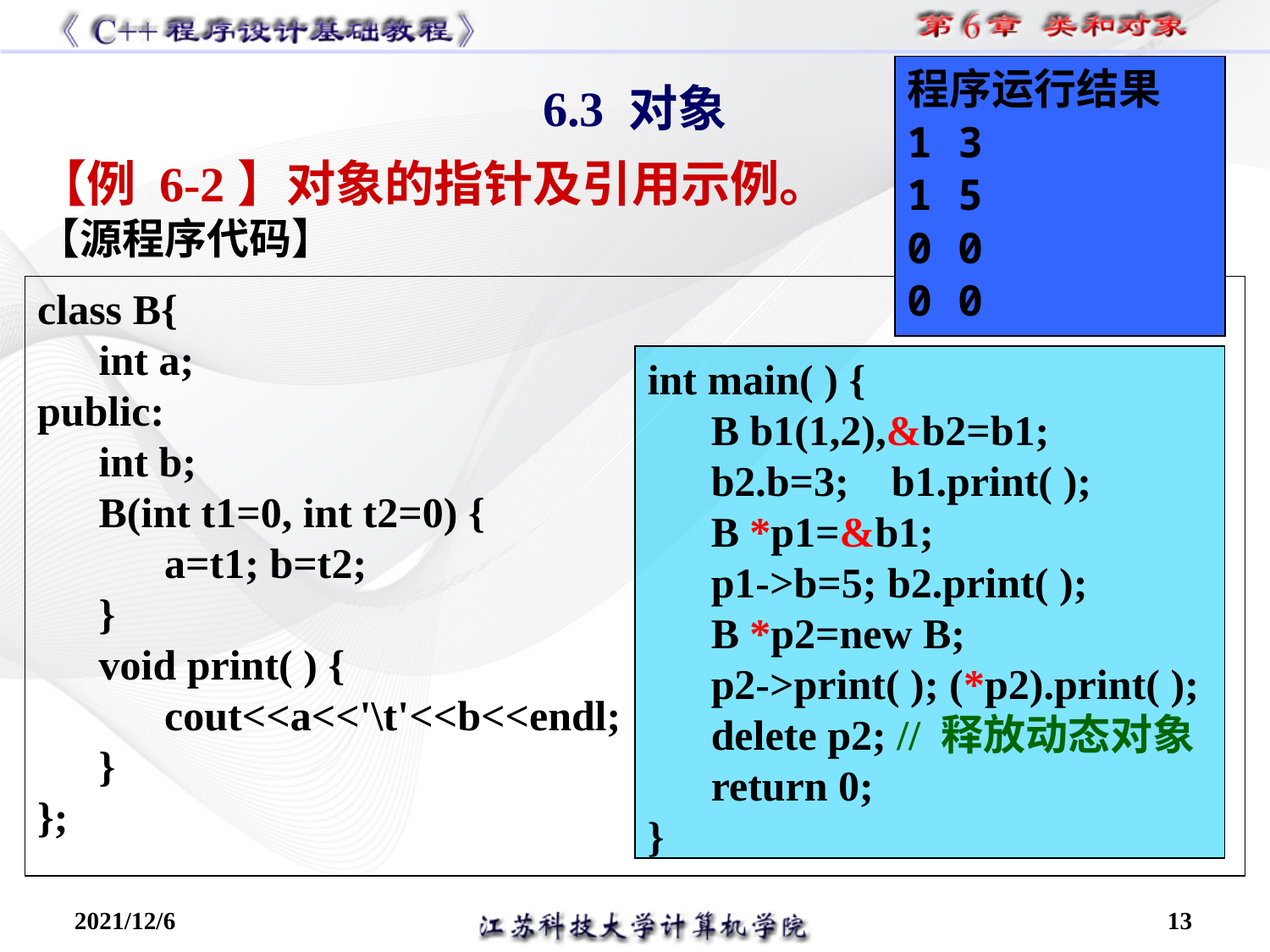

程序运行结果
1 3
1 5
0 0
0 0
6.3 对象
【例 6-2】对象的指针及引用示例。
【源程序代码】
class B{
int a;
public:
int b;
B(int t1=0, int t2=0) {
a=t1; b=t2;
}
void print( ) {
cout<<a<<'\t'<<b<<endl;
}
};
int main( ) {
B b1(1,2),&b2=b1;
b2.b=3;    b1.print( );
B *p1=&b1;
p1->b=5; b2.print( );
B *p2=new B;
p2->print( ); (*p2).print( );
delete p2; // 释放动态对象
return 0;
}